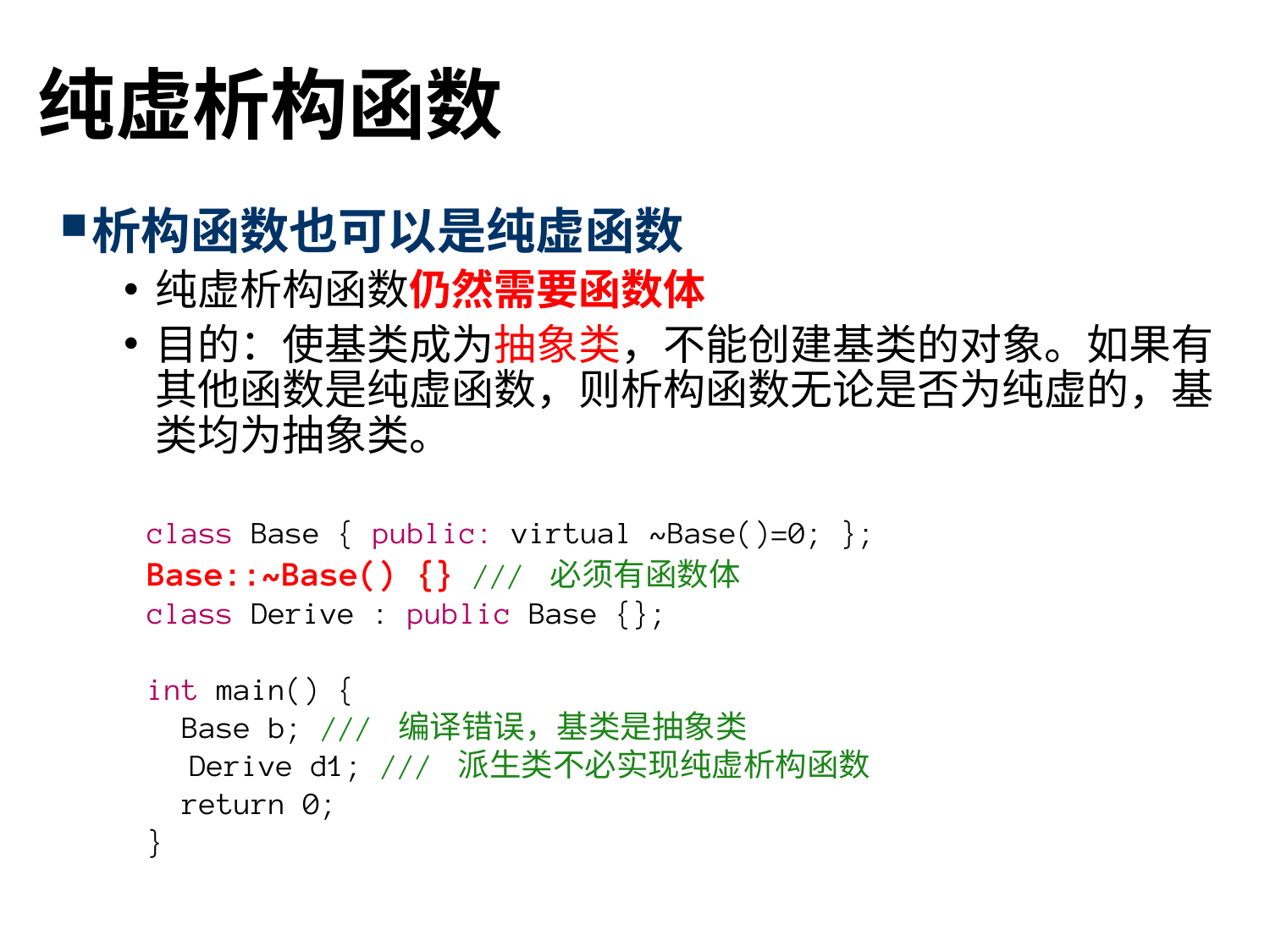

# 纯虚析构函数
析构函数也可以是纯虚函数
纯虚析构函数仍然需要函数体
目的：使基类成为抽象类，不能创建基类的对象。如果有其他函数是纯虚函数，则析构函数无论是否为纯虚的，基类均为抽象类。

class Base { public: virtual ~Base()=0; };
Base::~Base() {} /// 必须有函数体
class Derive : public Base {};
int main() {
  Base b; /// 编译错误，基类是抽象类
  Derive d1; /// 派生类不必实现纯虚析构函数
  return 0;
}